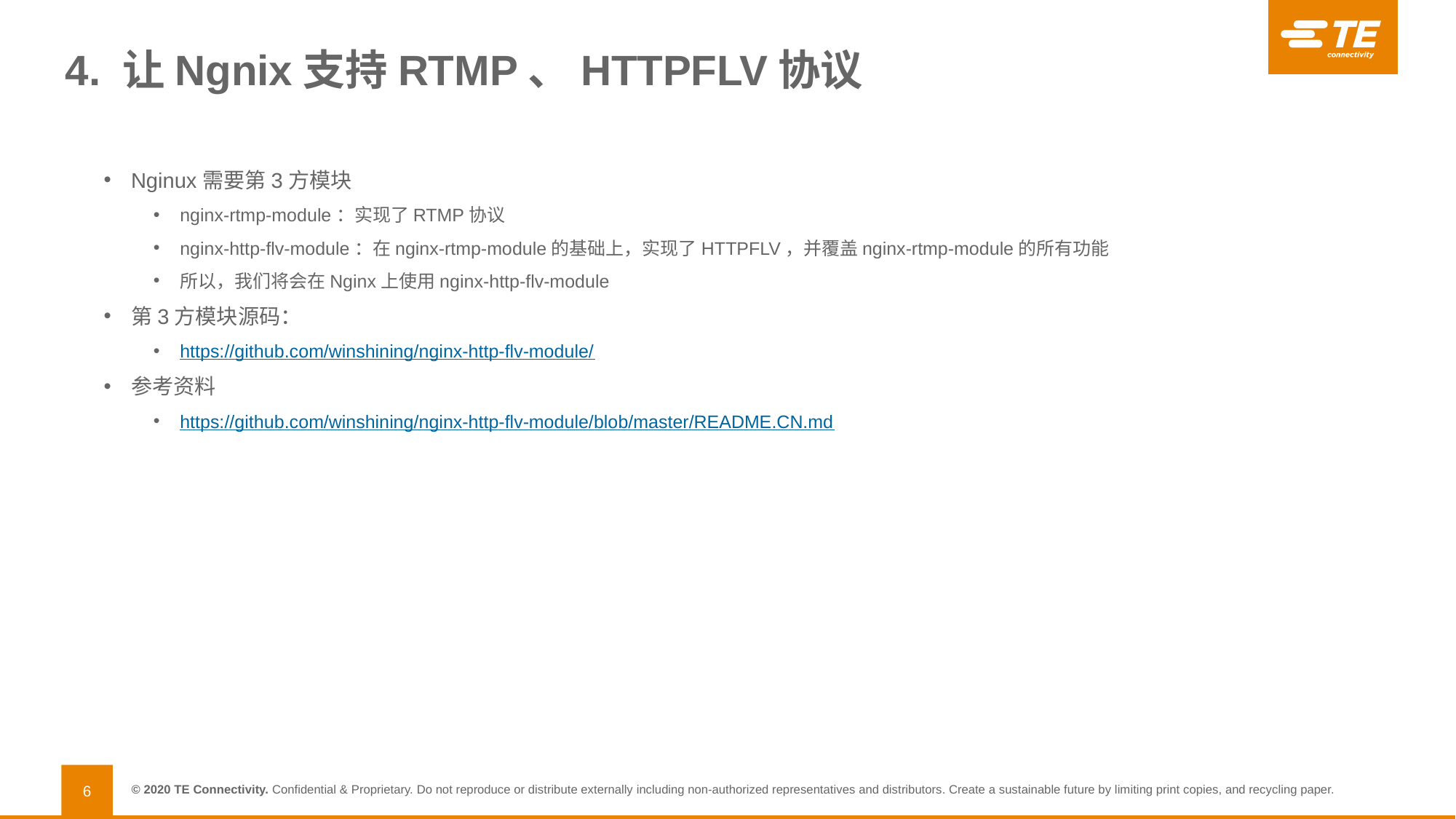

# 4. 让Ngnix支持RTMP、HTTPFLV协议
Nginux需要第3方模块
nginx-rtmp-module：实现了RTMP协议
nginx-http-flv-module：在nginx-rtmp-module的基础上，实现了HTTPFLV，并覆盖nginx-rtmp-module的所有功能
所以，我们将会在Nginx上使用nginx-http-flv-module
第3方模块源码：
https://github.com/winshining/nginx-http-flv-module/
参考资料
https://github.com/winshining/nginx-http-flv-module/blob/master/README.CN.md

6